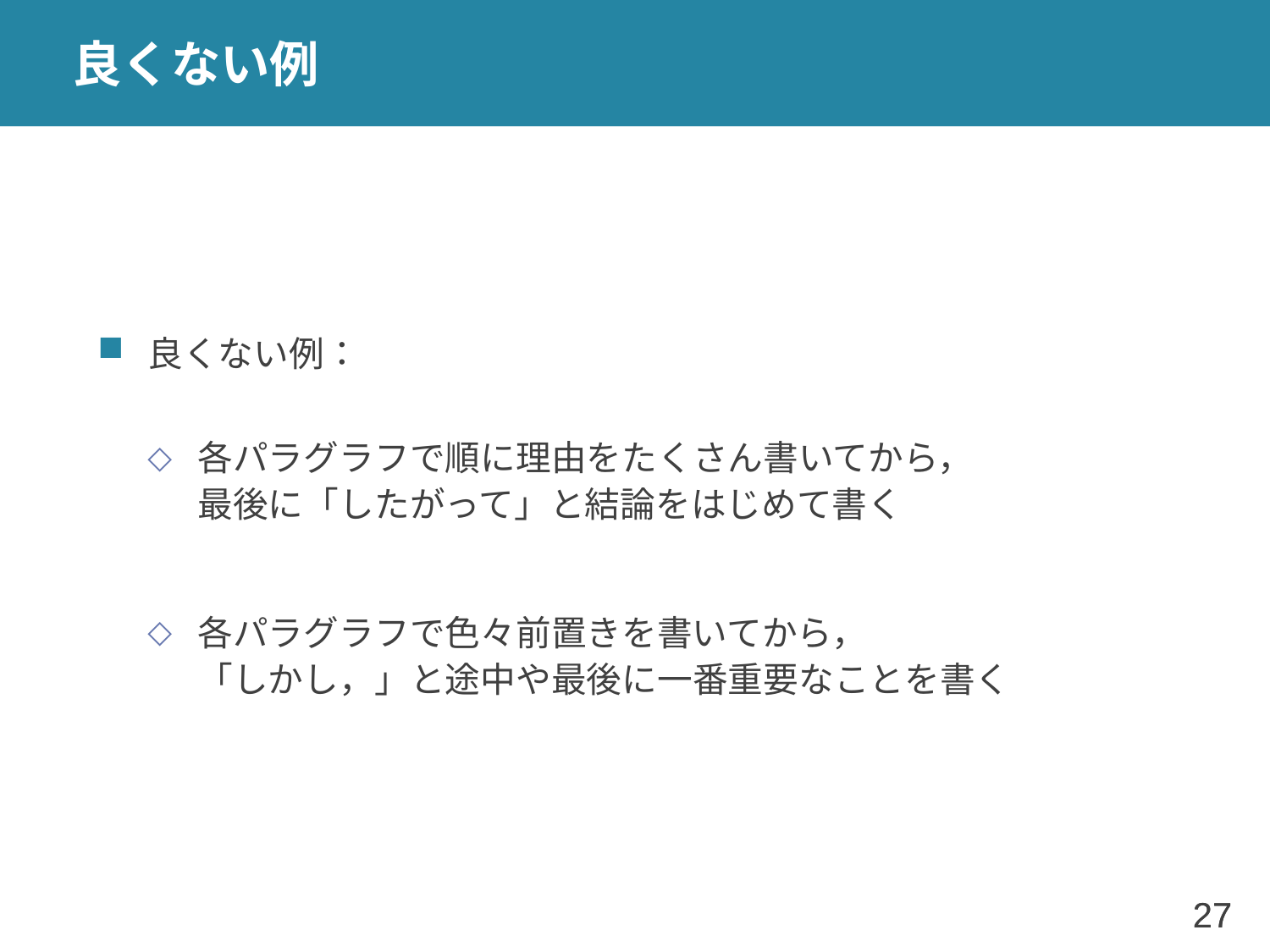

# 良くない例
良くない例：
各パラグラフで順に理由をたくさん書いてから，
最後に「したがって」と結論をはじめて書く

各パラグラフで色々前置きを書いてから，
「しかし，」と途中や最後に一番重要なことを書く